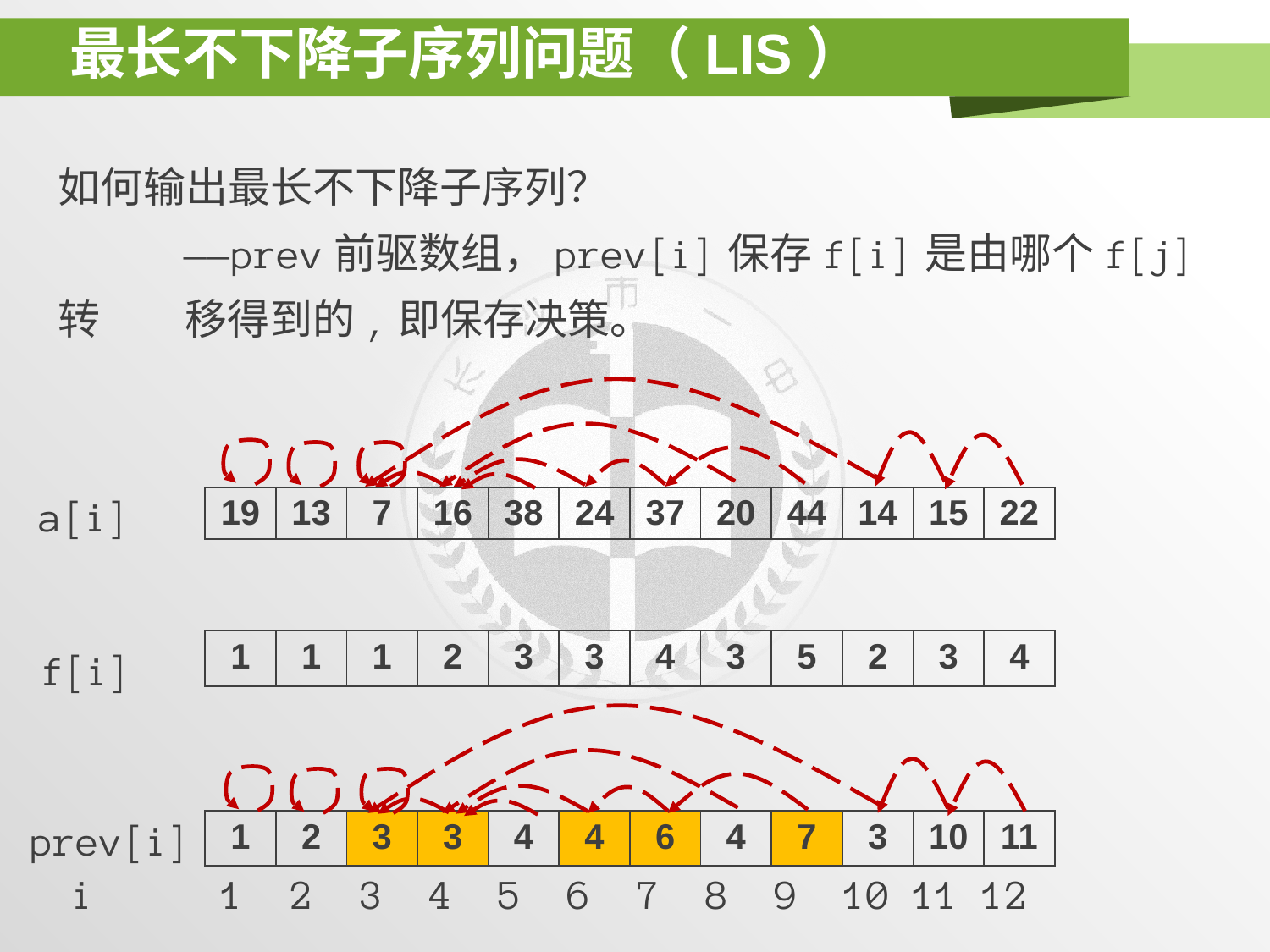

# 最长不下降子序列问题（LIS）

如何输出最长不下降子序列？
	——prev前驱数组，prev[i]保存f[i]是由哪个f[j]转	移得到的,即保存决策。

a[i]

| 19 | 13 | 7 | 16 | 38 | 24 | 37 | 20 | 44 | 14 | 15 | 22 |
| --- | --- | --- | --- | --- | --- | --- | --- | --- | --- | --- | --- |
f[i]
| 1 | 1 | 1 | 2 | 3 | 3 | 4 | 3 | 5 | 2 | 3 | 4 |
| --- | --- | --- | --- | --- | --- | --- | --- | --- | --- | --- | --- |

prev[i]

| 1 | 2 | 3 | 3 | 4 | 4 | 6 | 4 | 7 | 3 | 10 | 11 |
| --- | --- | --- | --- | --- | --- | --- | --- | --- | --- | --- | --- |
 i 	  1  2  3  4  5  6  7  8  9  10 11 12